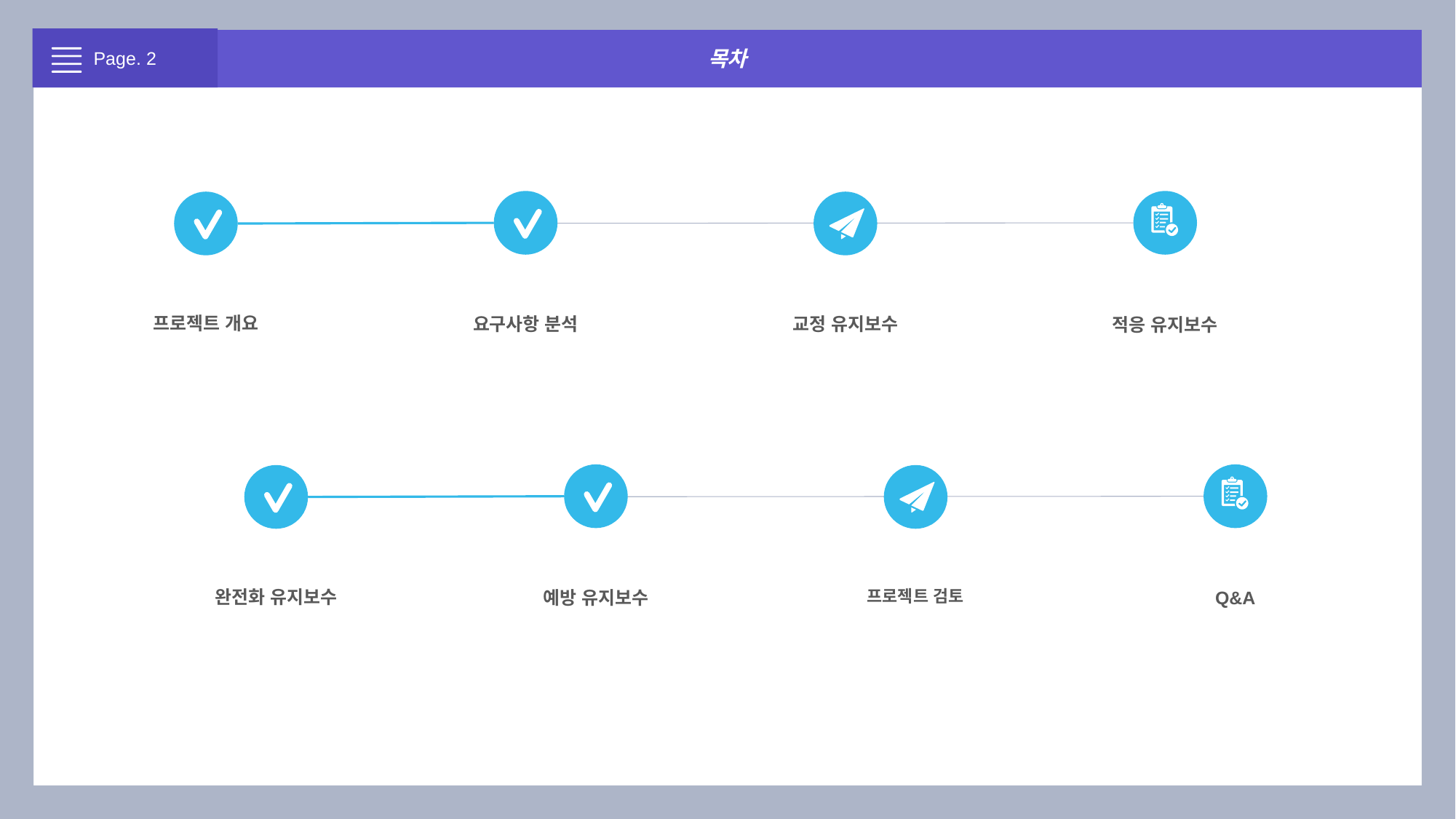

목차
Page. 2

프로젝트 개요
요구사항 분석
교정 유지보수
적응 유지보수

완전화 유지보수
예방 유지보수
프로젝트 검토
Q&A